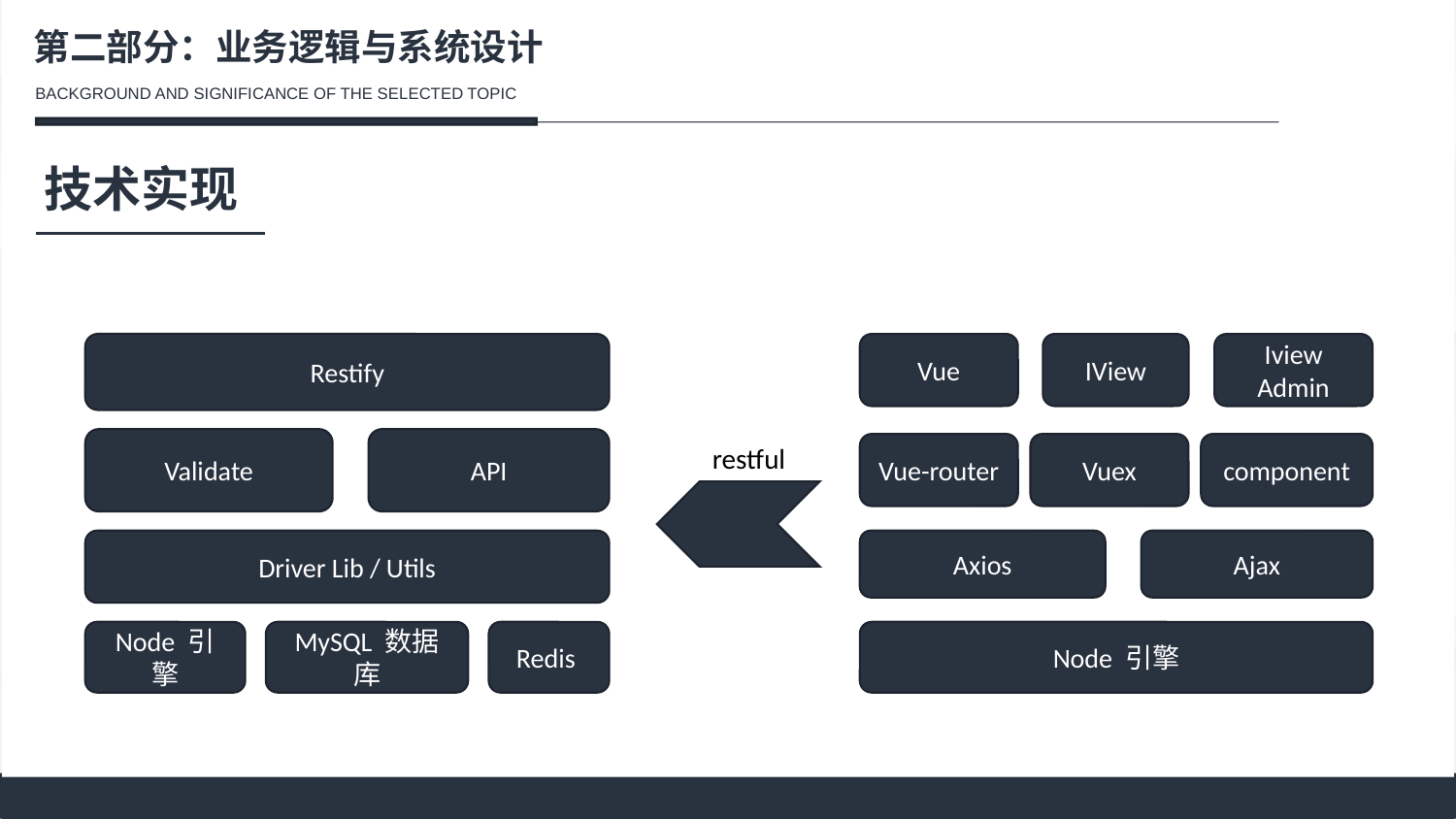

第二部分：业务逻辑与系统设计
BACKGROUND AND SIGNIFICANCE OF THE SELECTED TOPIC
技术实现
Restify
Iview Admin
Vue
IView
Validate
API
restful
Vuex
component
Vue-router

Axios
Ajax
Driver Lib / Utils
Node 引擎
MySQL 数据库
Redis
Node 引擎